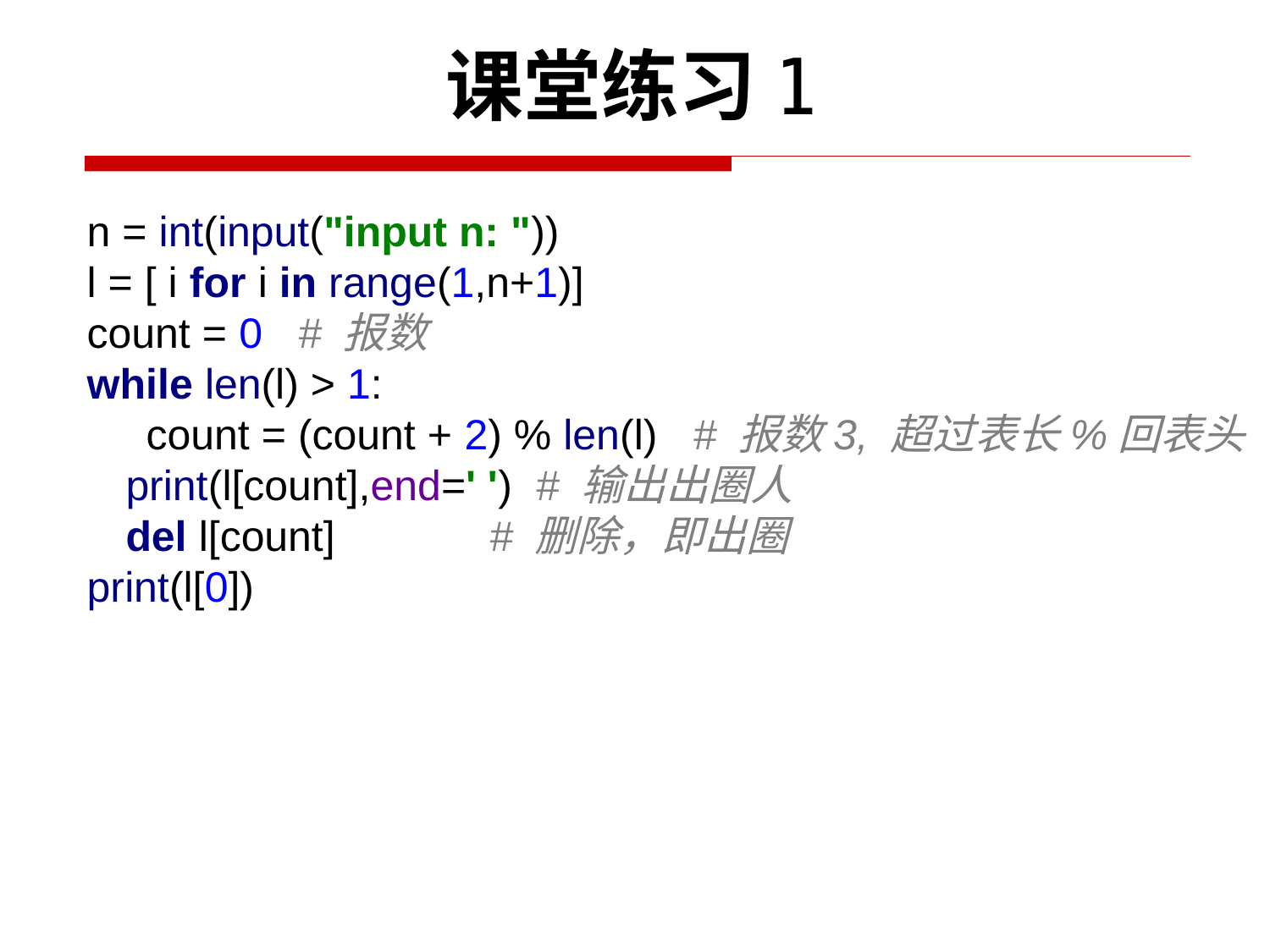

# 课堂练习1
n = int(input("input n: "))
l = [ i for i in range(1,n+1)]
count = 0   # 报数
while len(l) > 1:
     count = (count + 2) % len(l)   # 报数3, 超过表长%回表头
   print(l[count],end=' ')  # 输出出圈人
   del l[count]             # 删除，即出圈
print(l[0])
44